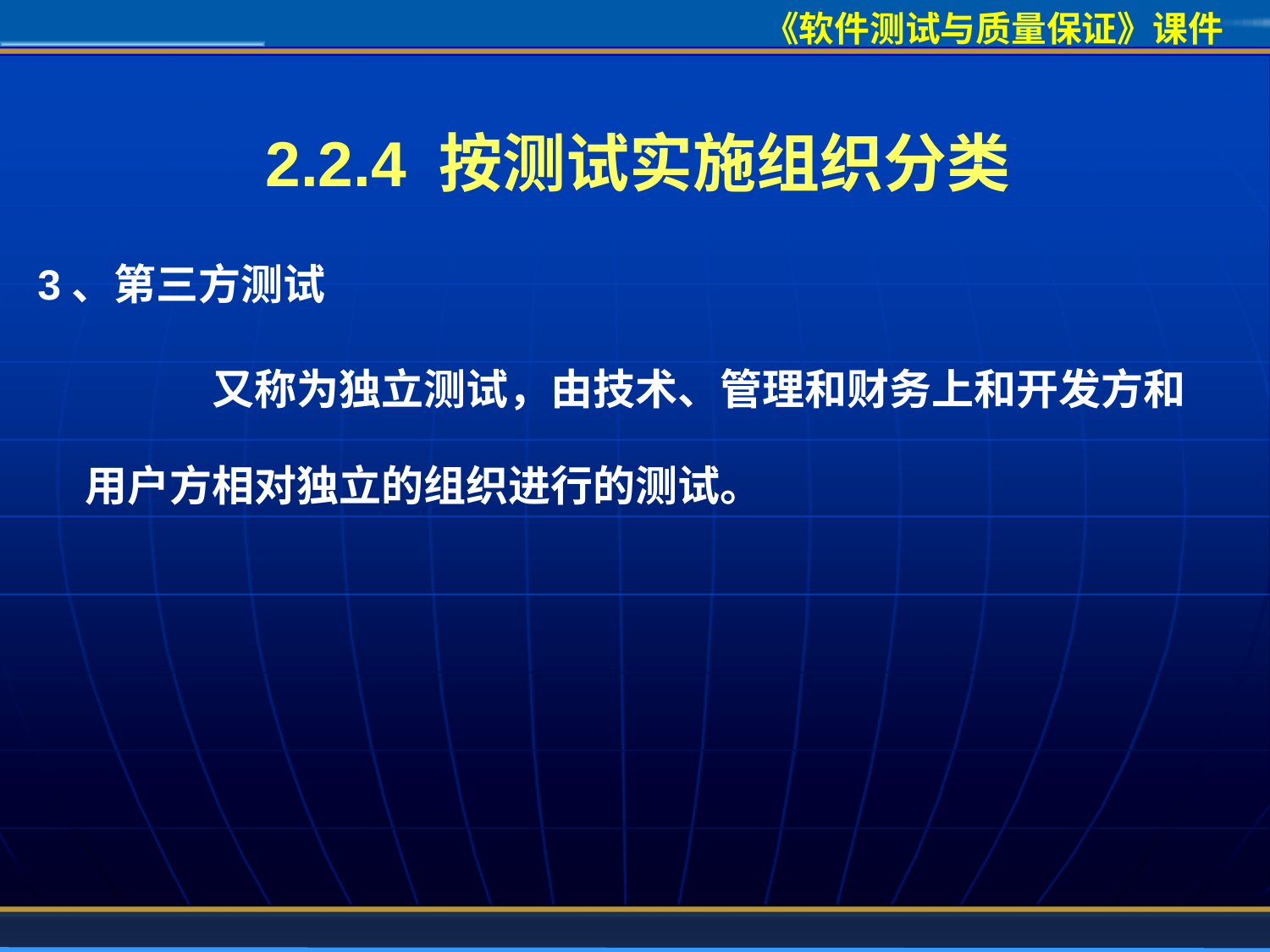

# 2.2.4 按测试实施组织分类
3、第三方测试
		又称为独立测试，由技术、管理和财务上和开发方和用户方相对独立的组织进行的测试。